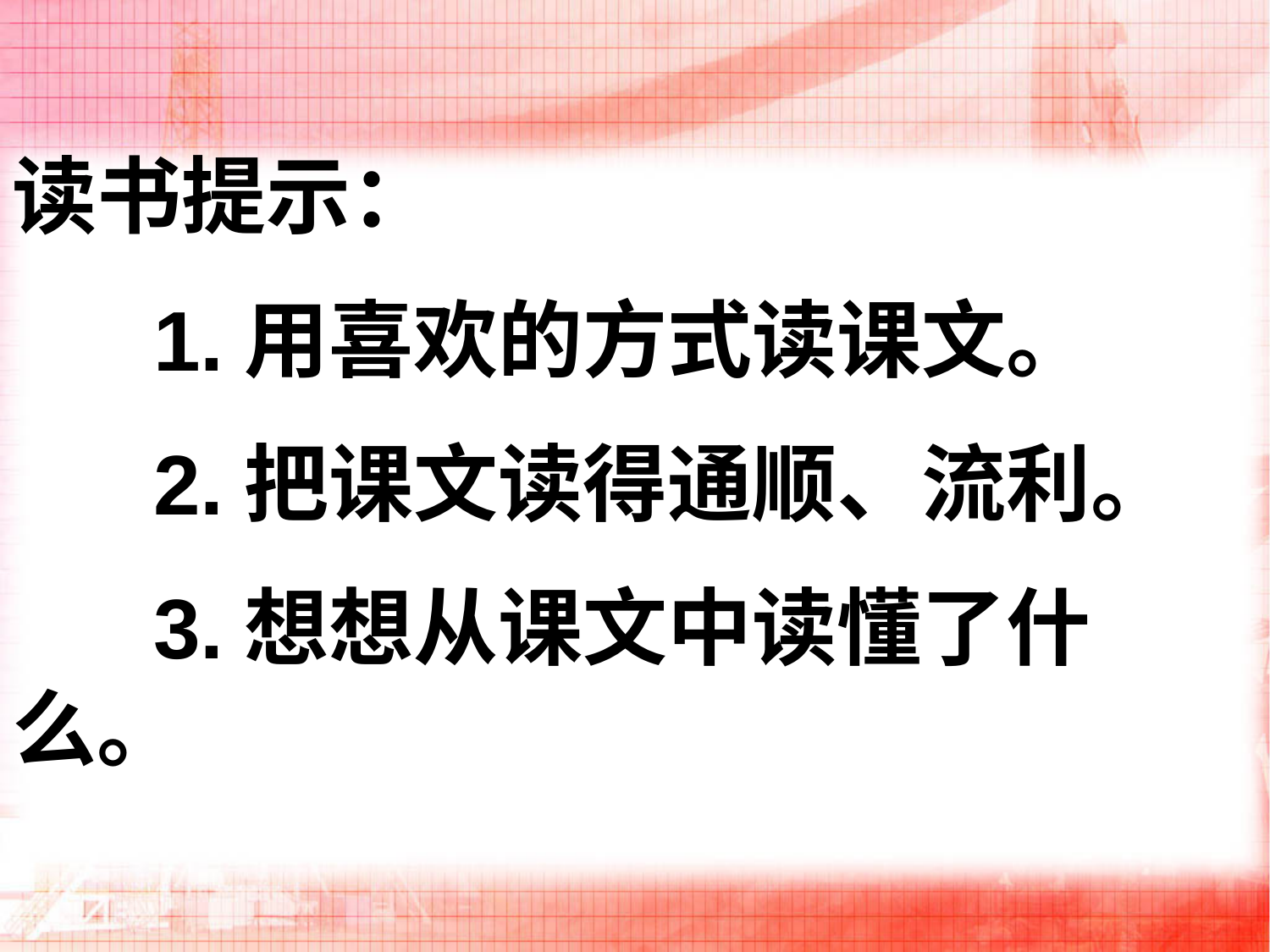

读书提示：
      1.用喜欢的方式读课文。
      2.把课文读得通顺、流利。
      3.想想从课文中读懂了什么。